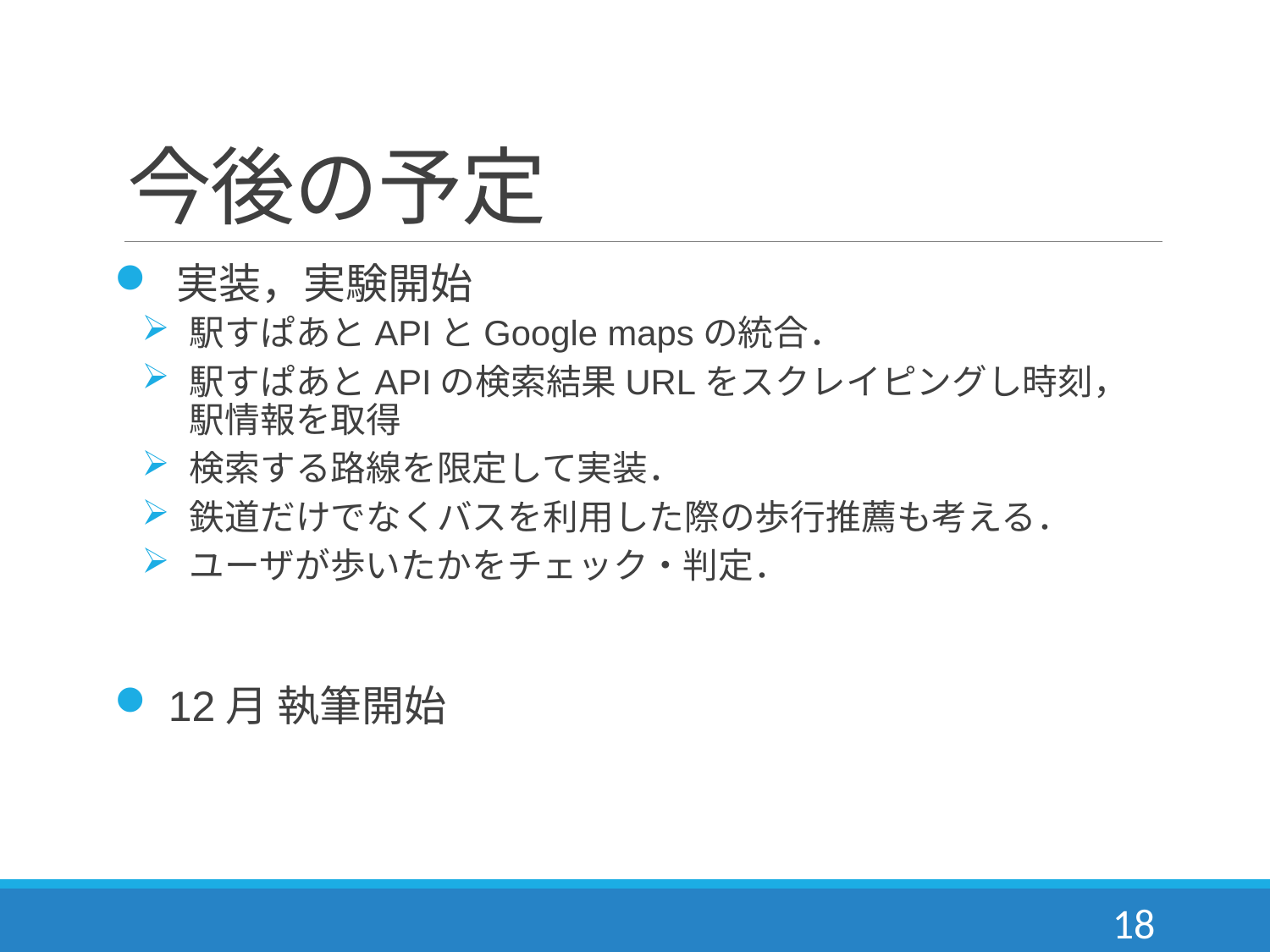

# 今後の予定
 実装，実験開始
駅すぱあとAPIとGoogle mapsの統合．
駅すぱあとAPIの検索結果URLをスクレイピングし時刻，駅情報を取得
検索する路線を限定して実装．
鉄道だけでなくバスを利用した際の歩行推薦も考える．
ユーザが歩いたかをチェック・判定．

 12月 執筆開始

18